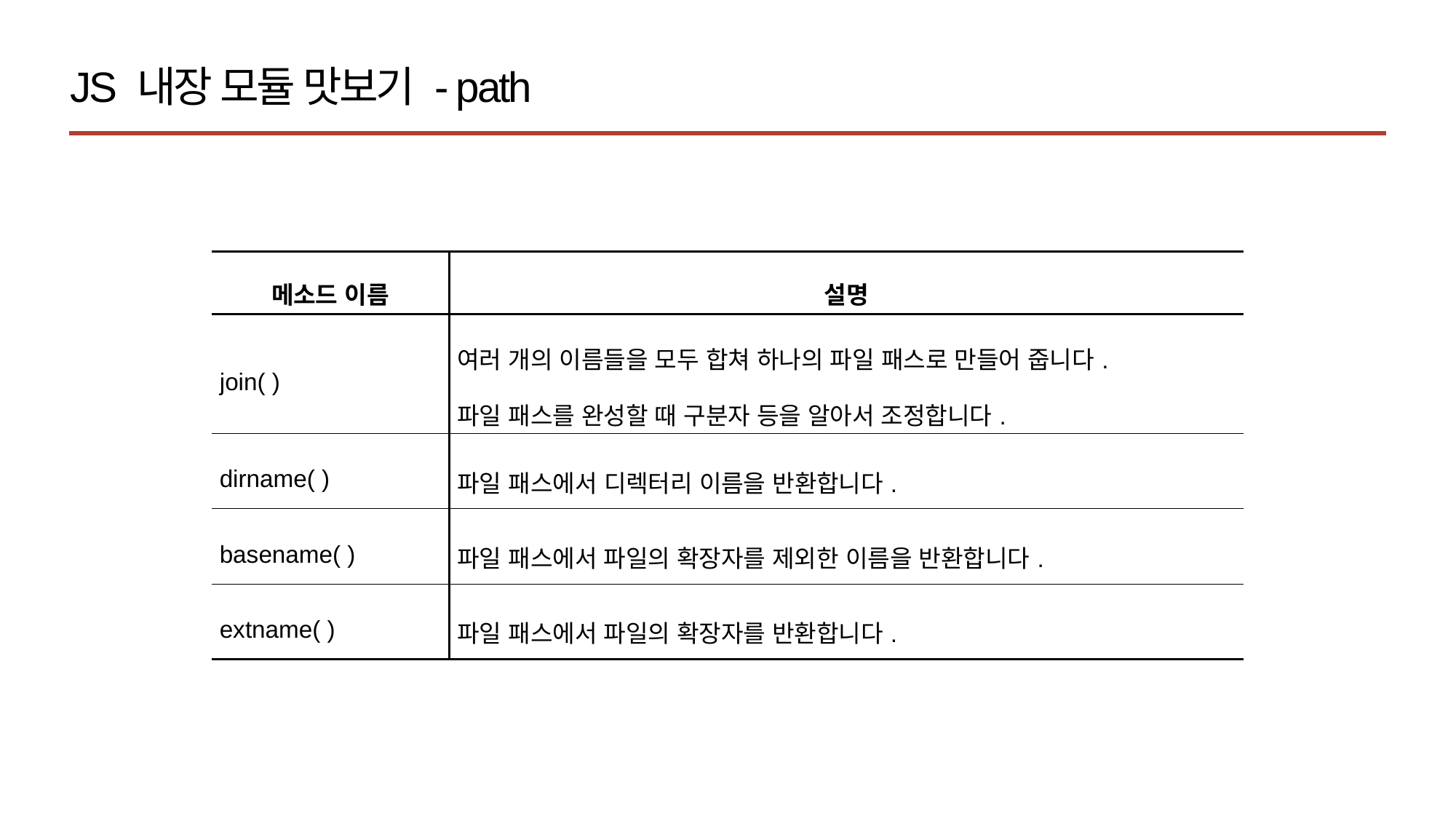

JS 내장 모듈 맛보기 - path
| 메소드 이름 | 설명 |
| --- | --- |
| join( ) | 여러 개의 이름들을 모두 합쳐 하나의 파일 패스로 만들어 줍니다. 파일 패스를 완성할 때 구분자 등을 알아서 조정합니다. |
| dirname( ) | 파일 패스에서 디렉터리 이름을 반환합니다. |
| basename( ) | 파일 패스에서 파일의 확장자를 제외한 이름을 반환합니다. |
| extname( ) | 파일 패스에서 파일의 확장자를 반환합니다. |